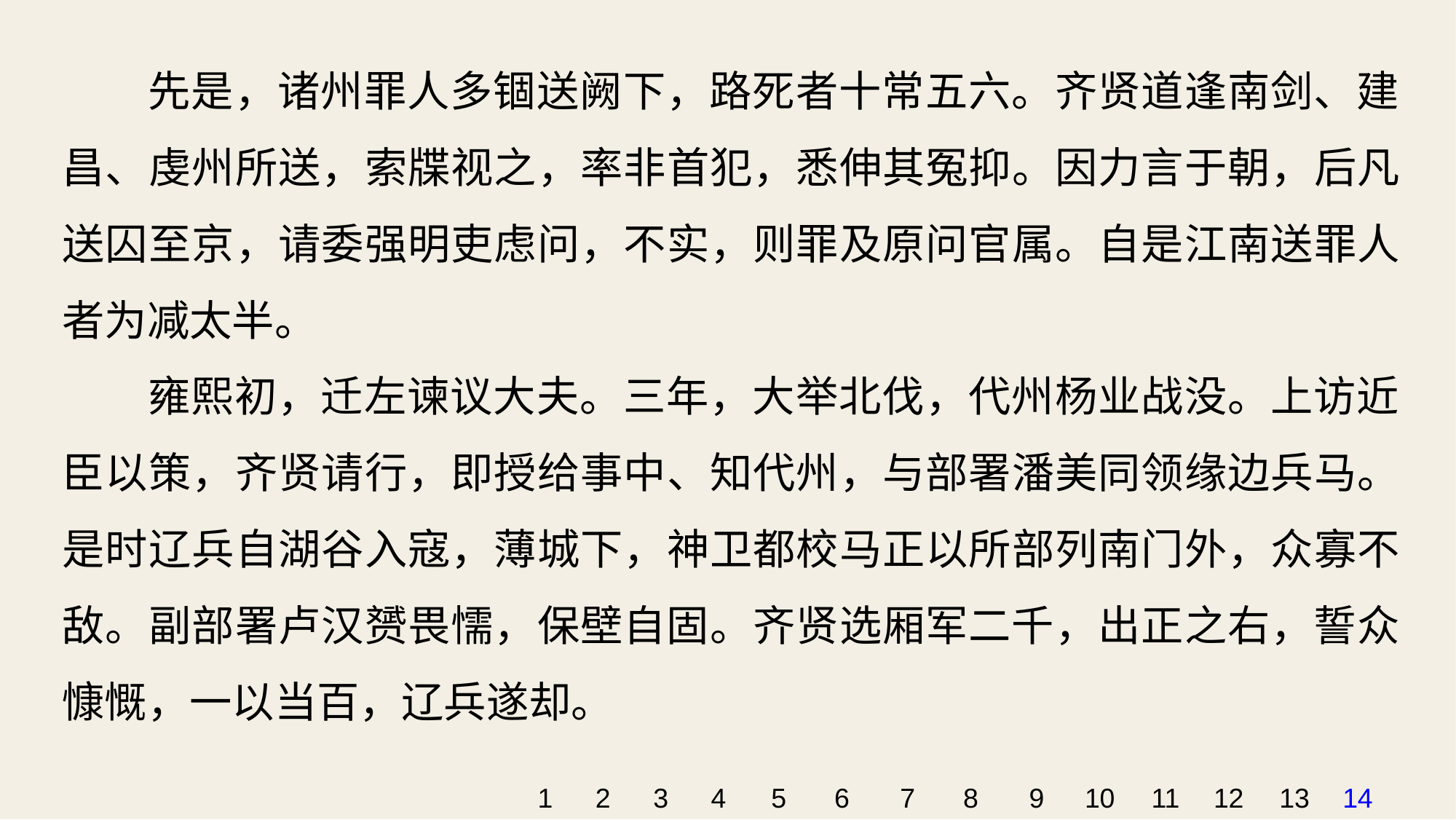

先是，诸州罪人多锢送阙下，路死者十常五六。齐贤道逢南剑、建昌、虔州所送，索牒视之，率非首犯，悉伸其冤抑。因力言于朝，后凡送囚至京，请委强明吏虑问，不实，则罪及原问官属。自是江南送罪人者为减太半。
雍熙初，迁左谏议大夫。三年，大举北伐，代州杨业战没。上访近臣以策，齐贤请行，即授给事中、知代州，与部署潘美同领缘边兵马。是时辽兵自湖谷入寇，薄城下，神卫都校马正以所部列南门外，众寡不敌。副部署卢汉赟畏懦，保壁自固。齐贤选厢军二千，出正之右，誓众慷慨，一以当百，辽兵遂却。
1
2
3
4
5
6
7
8
9
10
11
12
13
14